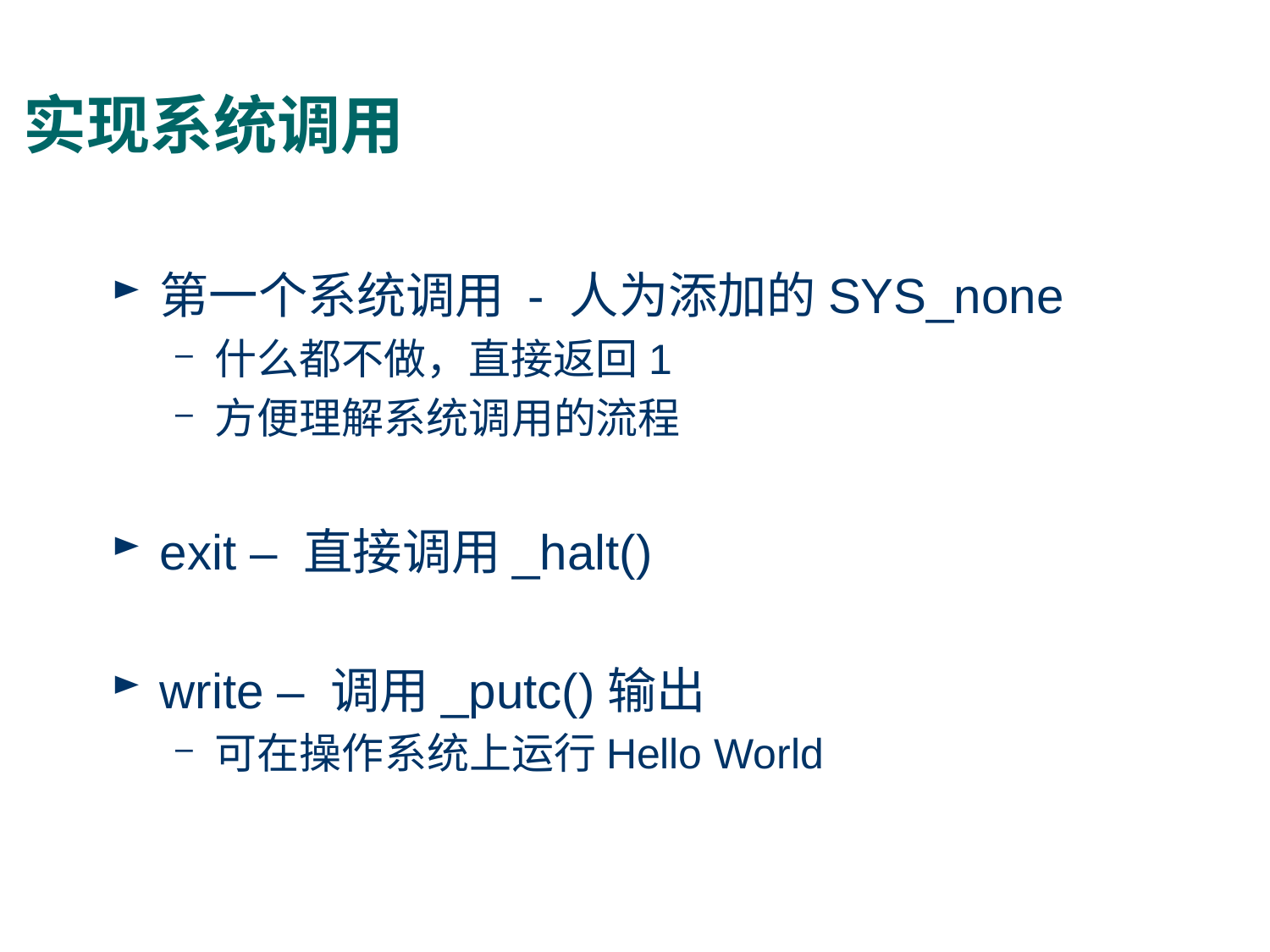

# 实现系统调用
第一个系统调用 - 人为添加的SYS_none
什么都不做，直接返回1
方便理解系统调用的流程

exit – 直接调用_halt()

write – 调用_putc()输出
可在操作系统上运行Hello World